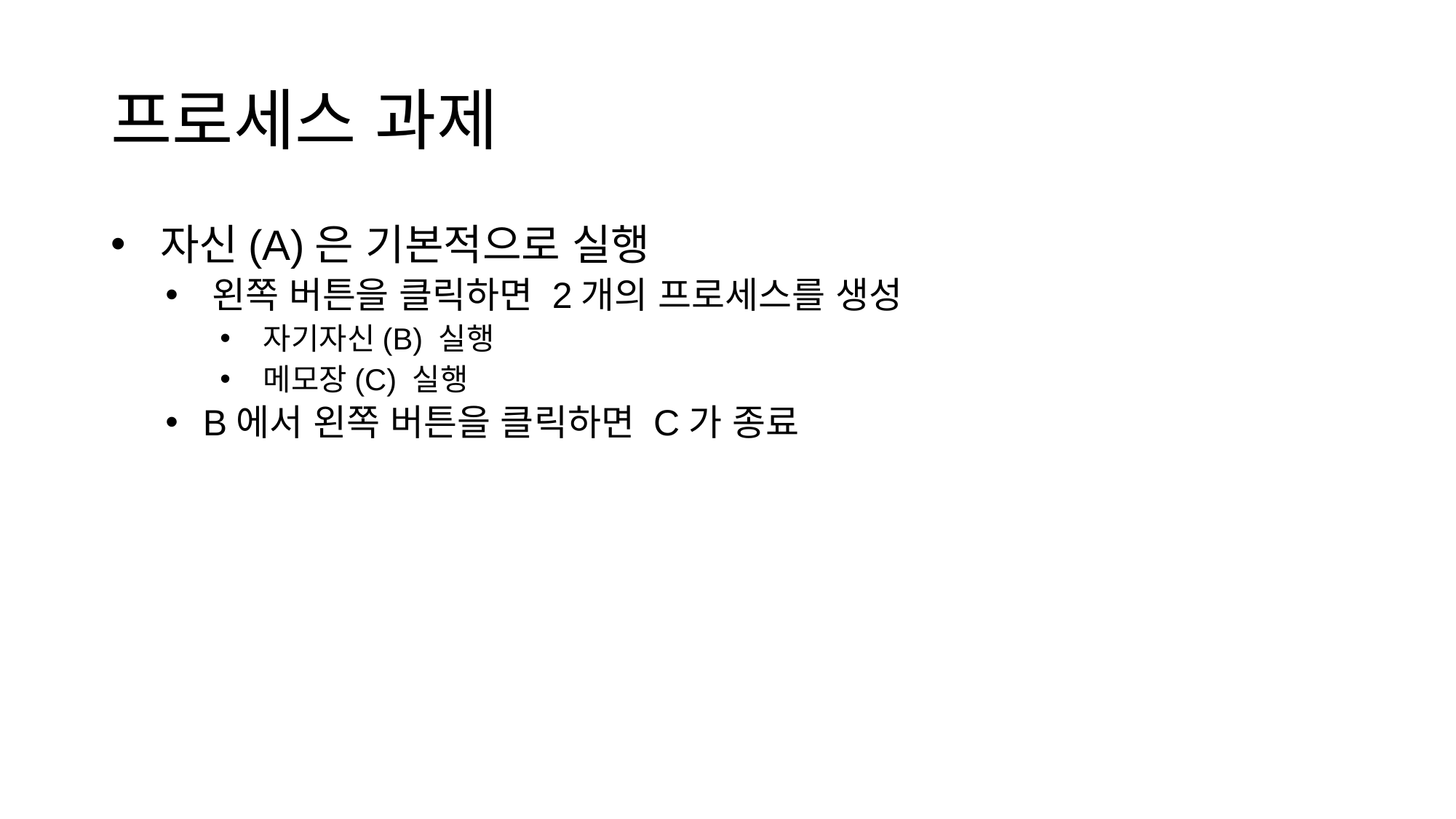

# 프로세스 과제
 자신(A)은 기본적으로 실행
 왼쪽 버튼을 클릭하면 2개의 프로세스를 생성
 자기자신(B) 실행
 메모장(C) 실행
 B에서 왼쪽 버튼을 클릭하면 C가 종료